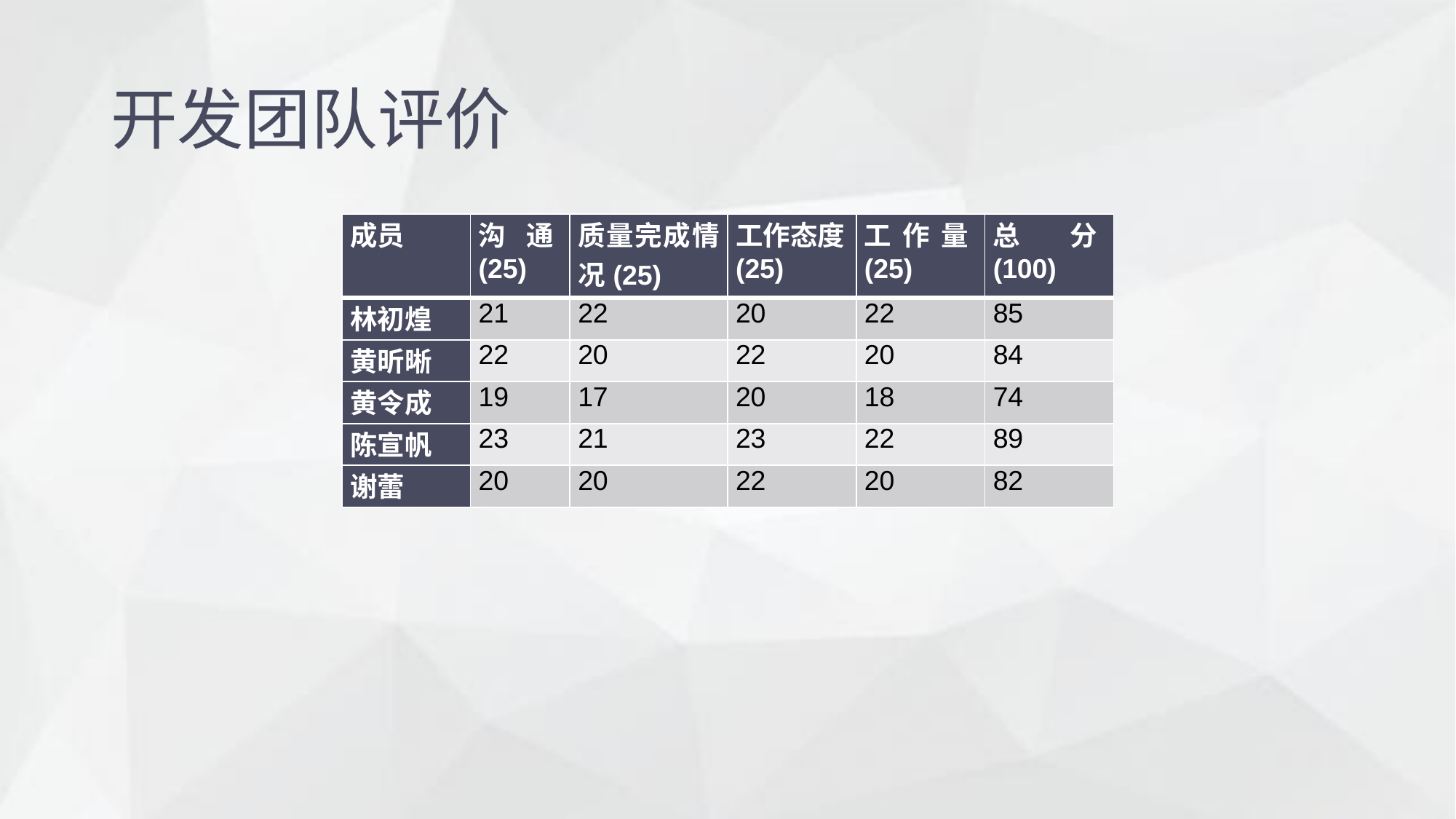

开发团队评价
| 成员 | 沟通(25) | 质量完成情况(25) | 工作态度(25) | 工作量(25) | 总分(100) |
| --- | --- | --- | --- | --- | --- |
| 林初煌 | 21 | 22 | 20 | 22 | 85 |
| 黄昕晰 | 22 | 20 | 22 | 20 | 84 |
| 黄令成 | 19 | 17 | 20 | 18 | 74 |
| 陈宣帆 | 23 | 21 | 23 | 22 | 89 |
| 谢蕾 | 20 | 20 | 22 | 20 | 82 |